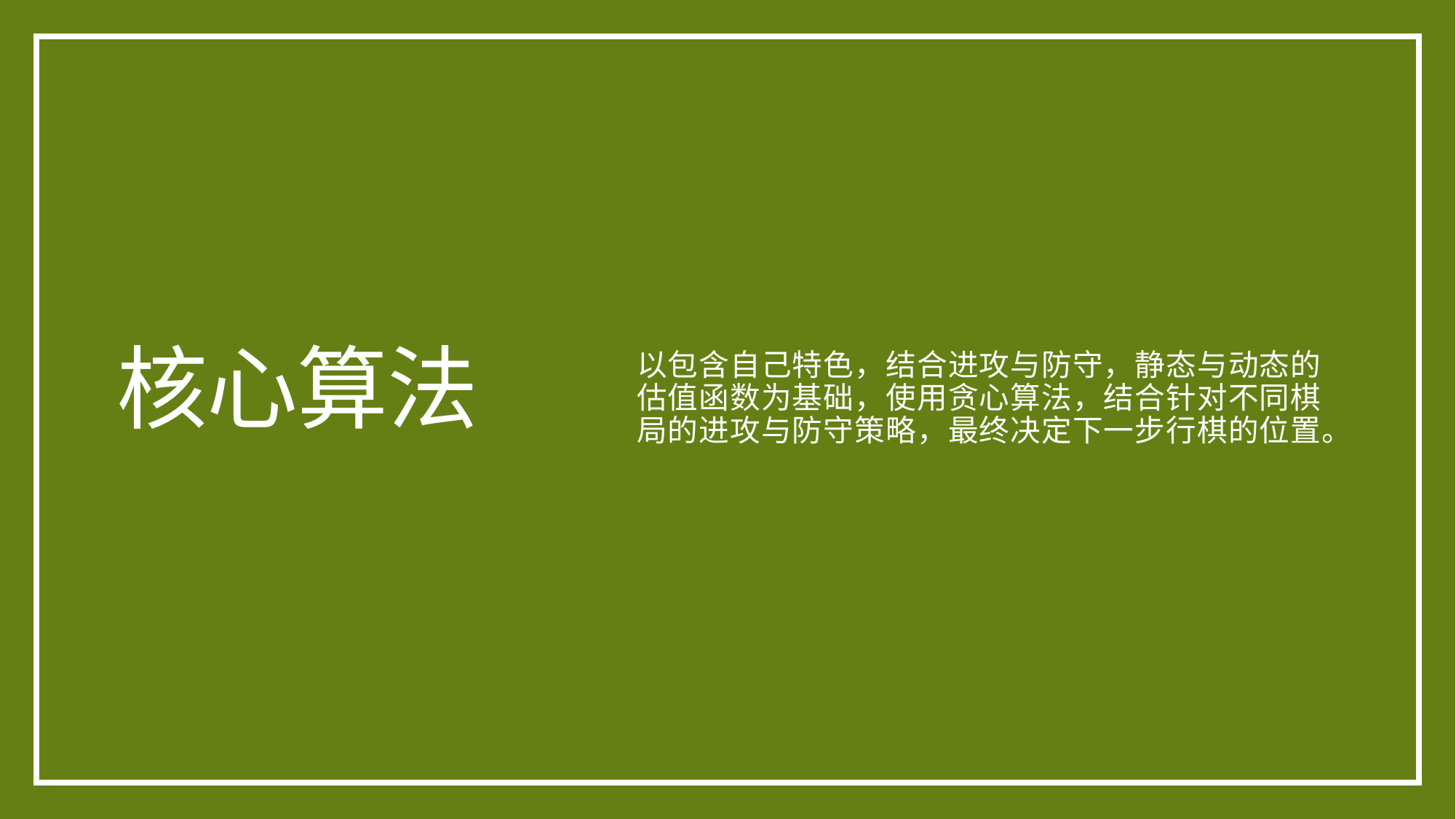

以包含自己特色，结合进攻与防守，静态与动态的估值函数为基础，使用贪心算法，结合针对不同棋局的进攻与防守策略，最终决定下一步行棋的位置。

# 核心算法